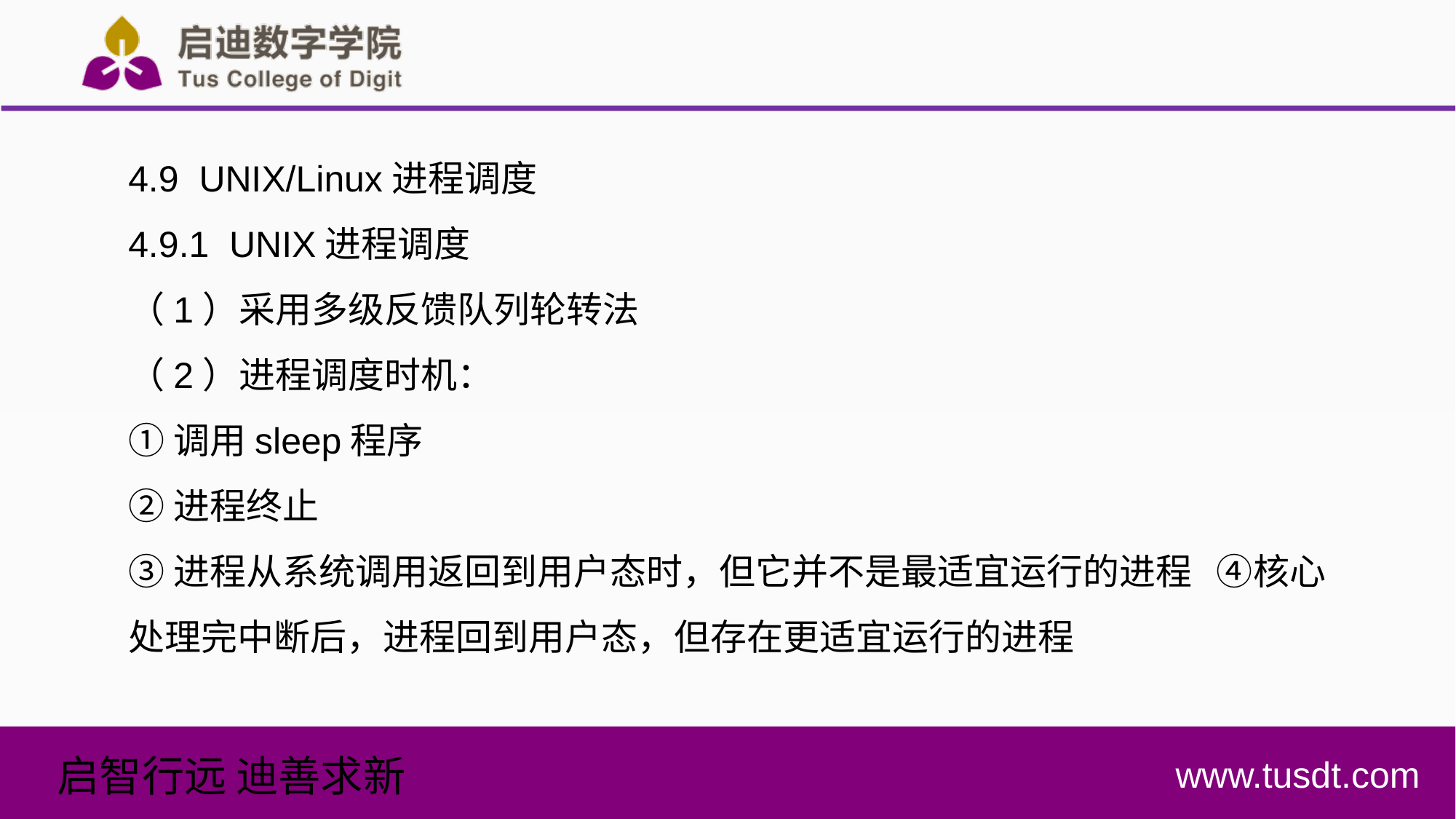

4.9  UNIX/Linux进程调度
4.9.1  UNIX进程调度
（1）采用多级反馈队列轮转法
（2）进程调度时机：
①调用sleep程序
②进程终止
③进程从系统调用返回到用户态时，但它并不是最适宜运行的进程   ④核心处理完中断后，进程回到用户态，但存在更适宜运行的进程